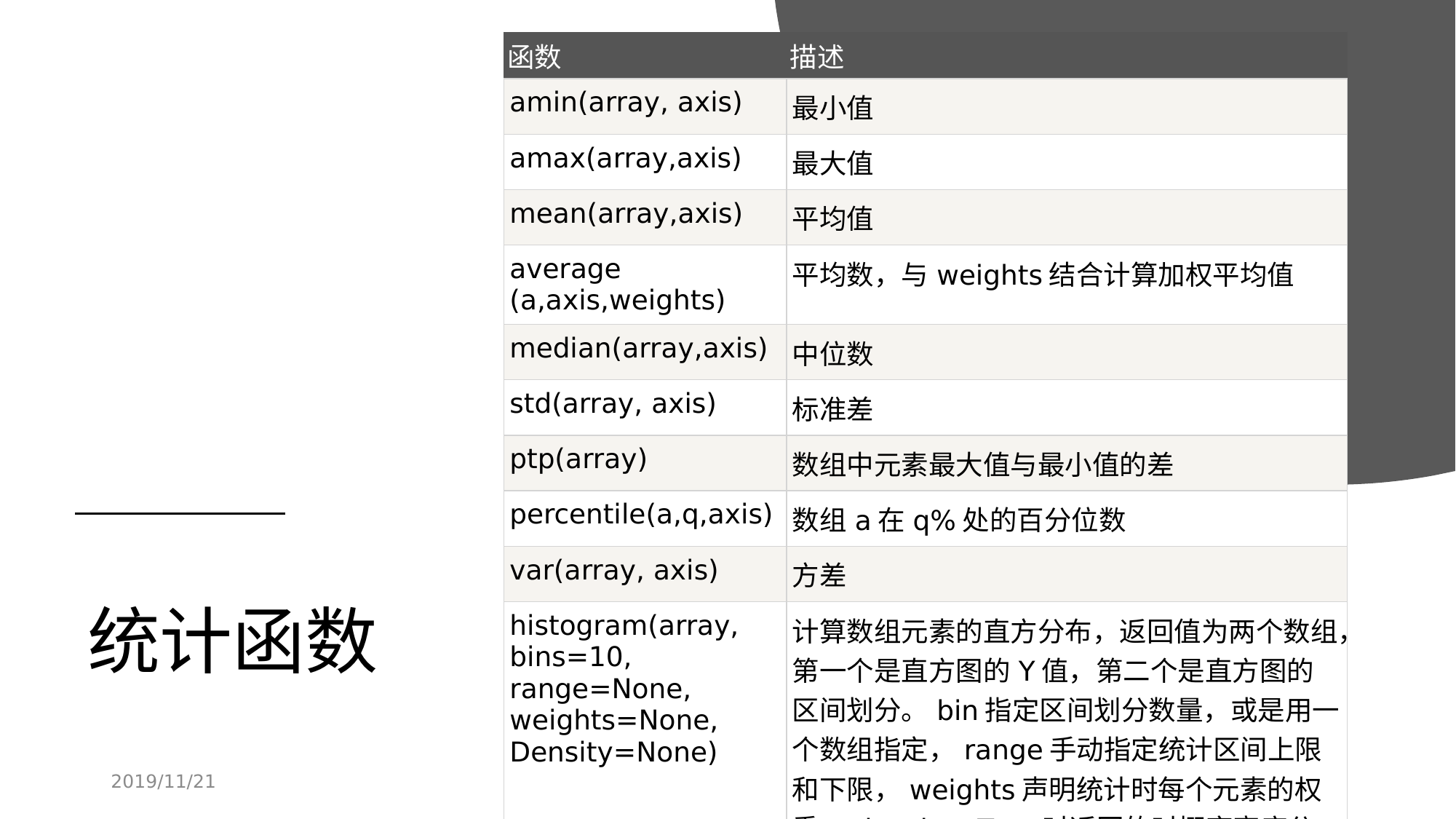

| 函数 | 描述 |
| --- | --- |
| amin(array, axis) | 最小值 |
| amax(array,axis) | 最大值 |
| mean(array,axis) | 平均值 |
| average (a,axis,weights) | 平均数，与weights结合计算加权平均值 |
| median(array,axis) | 中位数 |
| std(array, axis) | 标准差 |
| ptp(array) | 数组中元素最大值与最小值的差 |
| percentile(a,q,axis) | 数组a在q%处的百分位数 |
| var(array, axis) | 方差 |
| histogram(array, bins=10, range=None, weights=None, Density=None) | 计算数组元素的直方分布，返回值为两个数组，第一个是直方图的Y值，第二个是直方图的区间划分。bin指定区间划分数量，或是用一个数组指定，range手动指定统计区间上限和下限，weights声明统计时每个元素的权重，density=True时返回的时概率密度分布，否则返回数量分布。 |
# 统计函数

2019/11/21
高级算法语言和程序设计
21